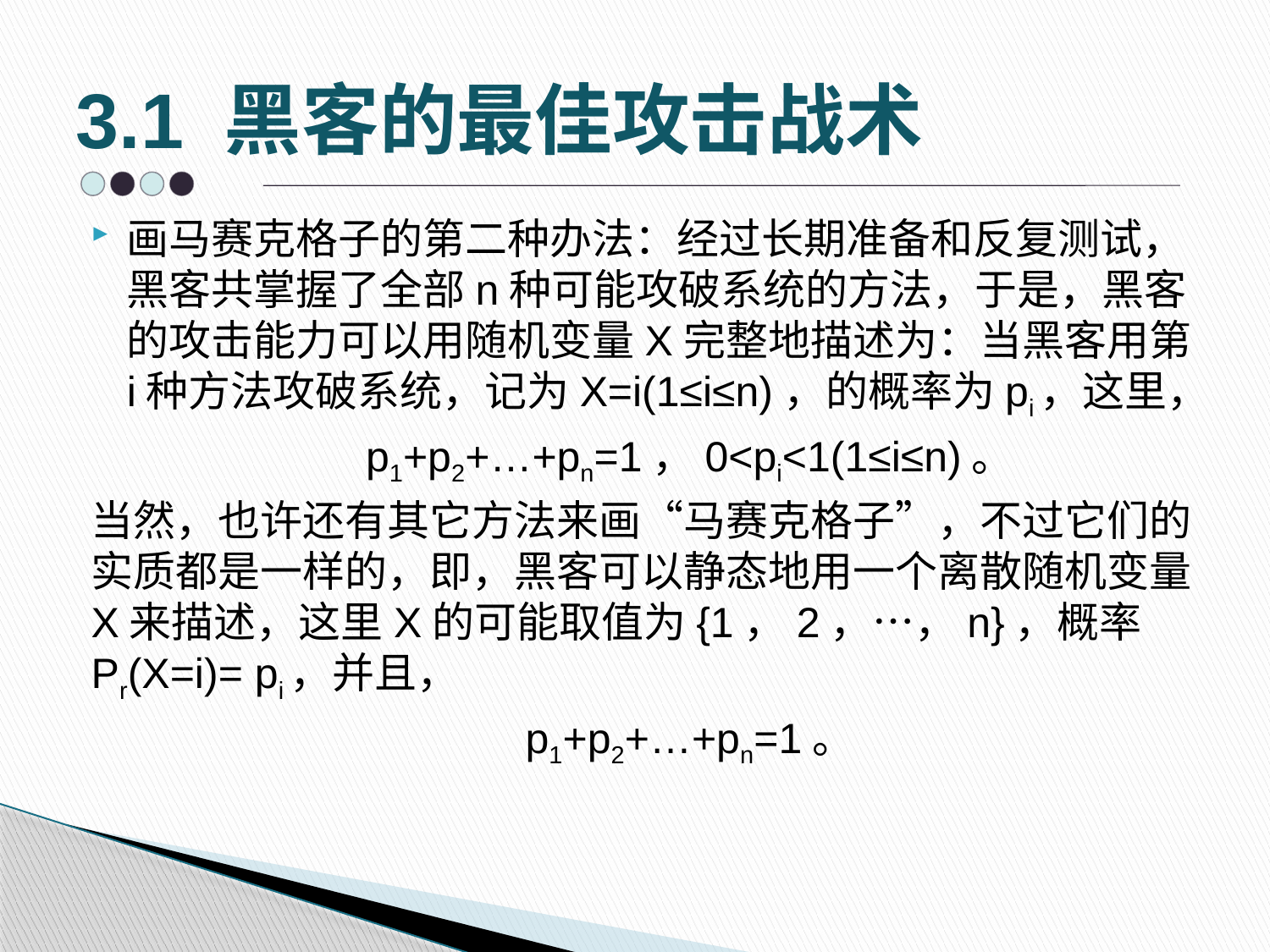

# 3.1 黑客的最佳攻击战术

画马赛克格子的第二种办法：经过长期准备和反复测试，黑客共掌握了全部n种可能攻破系统的方法，于是，黑客的攻击能力可以用随机变量X完整地描述为：当黑客用第i种方法攻破系统，记为X=i(1≤i≤n)，的概率为pi，这里，
        p1+p2+…+pn=1，0<pi<1(1≤i≤n)。
当然，也许还有其它方法来画“马赛克格子”，不过它们的实质都是一样的，即，黑客可以静态地用一个离散随机变量X来描述，这里X的可能取值为{1，2，…，n}，概率Pr(X=i)= pi，并且，
        p1+p2+…+pn=1。